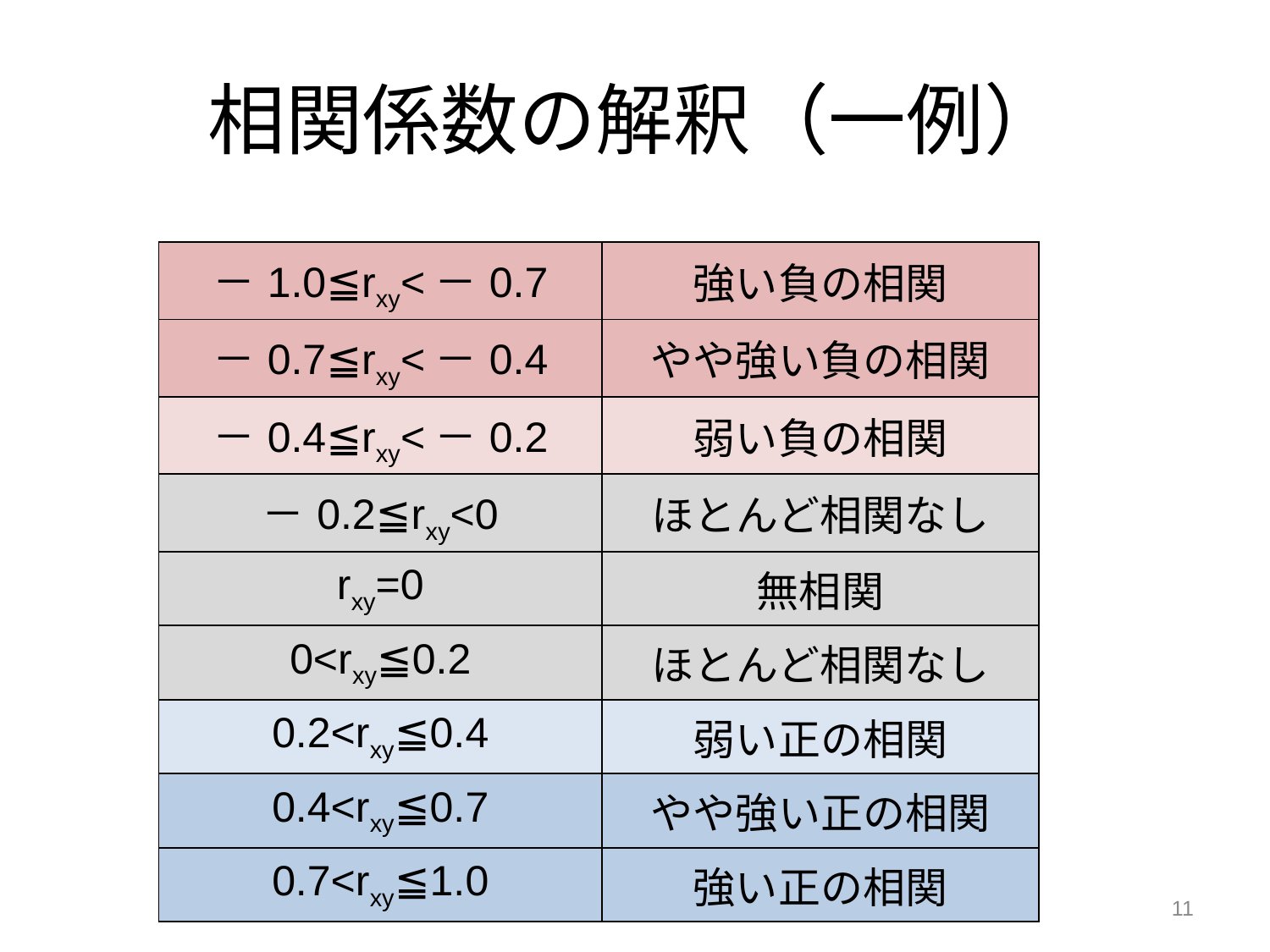

# 相関係数の解釈（一例）
| －1.0≦rxy<－0.7 | 強い負の相関 |
| --- | --- |
| －0.7≦rxy<－0.4 | やや強い負の相関 |
| －0.4≦rxy<－0.2 | 弱い負の相関 |
| －0.2≦rxy<0 | ほとんど相関なし |
| rxy=0 | 無相関 |
| 0<rxy≦0.2 | ほとんど相関なし |
| 0.2<rxy≦0.4 | 弱い正の相関 |
| 0.4<rxy≦0.7 | やや強い正の相関 |
| 0.7<rxy≦1.0 | 強い正の相関 |
11